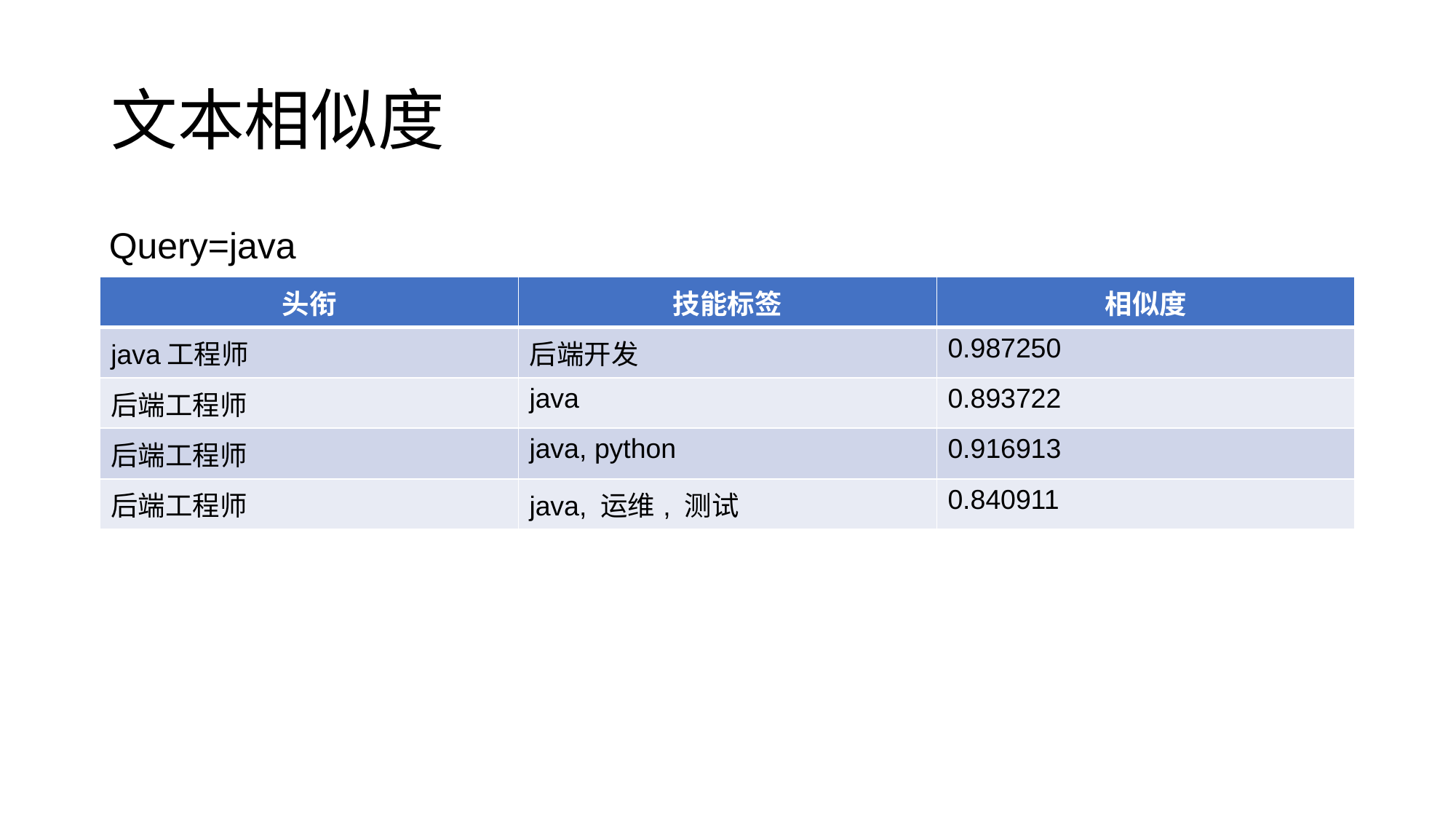

# 文本相似度
Query=java
| 头衔 | 技能标签 | 相似度 |
| --- | --- | --- |
| java工程师 | 后端开发 | 0.987250 |
| 后端工程师 | java | 0.893722 |
| 后端工程师 | java, python | 0.916913 |
| 后端工程师 | java, 运维, 测试 | 0.840911 |